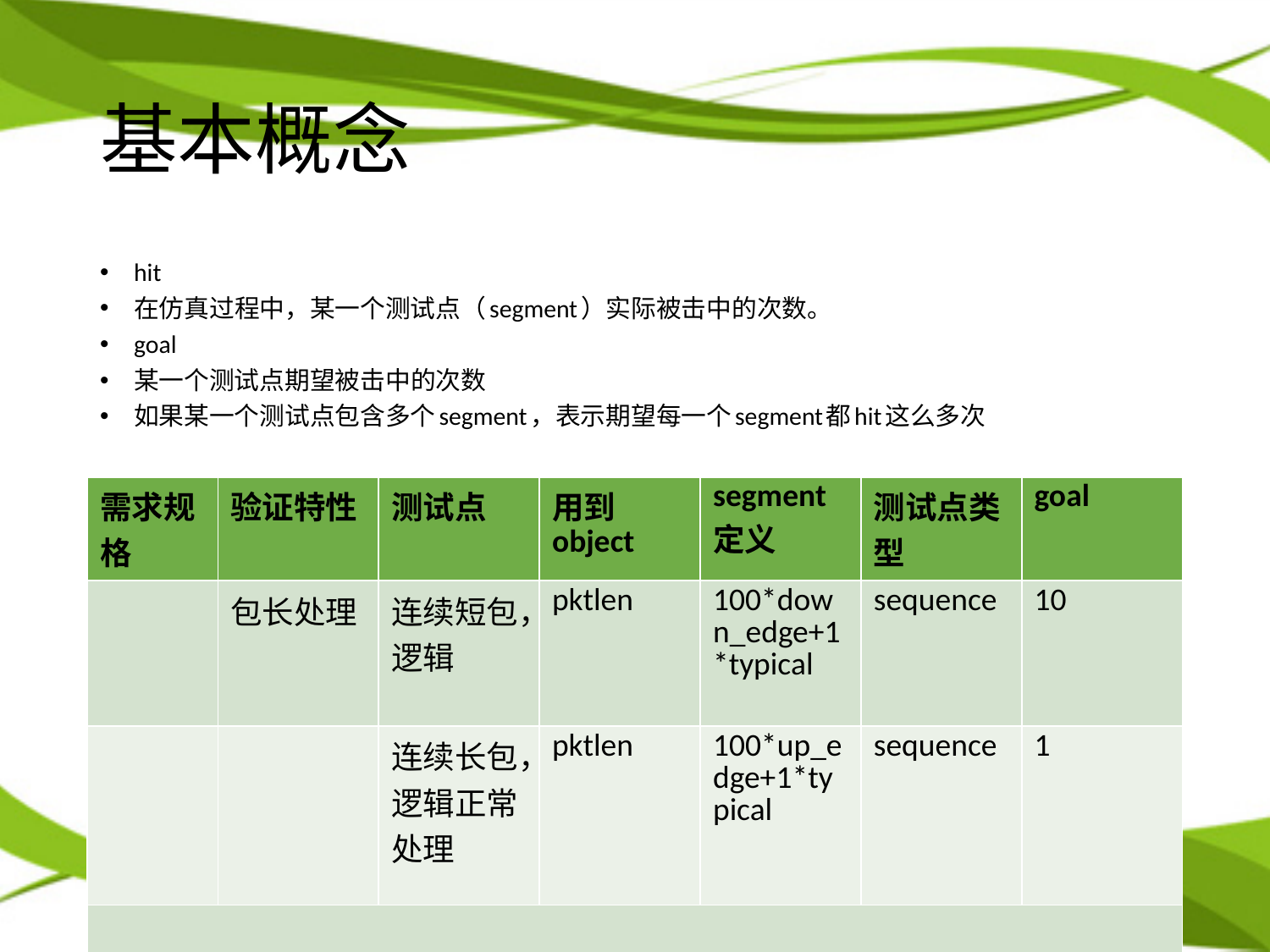

# 基本概念
hit
在仿真过程中，某一个测试点（segment）实际被击中的次数。
goal
某一个测试点期望被击中的次数
如果某一个测试点包含多个segment，表示期望每一个segment都hit这么多次
| 需求规格 | 验证特性 | 测试点 | 用到object | segment定义 | 测试点类型 | goal |
| --- | --- | --- | --- | --- | --- | --- |
|  | 包长处理 | 连续短包，逻辑 | pktlen | 100\*down\_edge+1\*typical | sequence | 10 |
|  |  | 连续长包，逻辑正常处理 | pktlen | 100\*up\_edge+1\*typical | sequence | 1 |
|  |  |  |  |  |  |  |